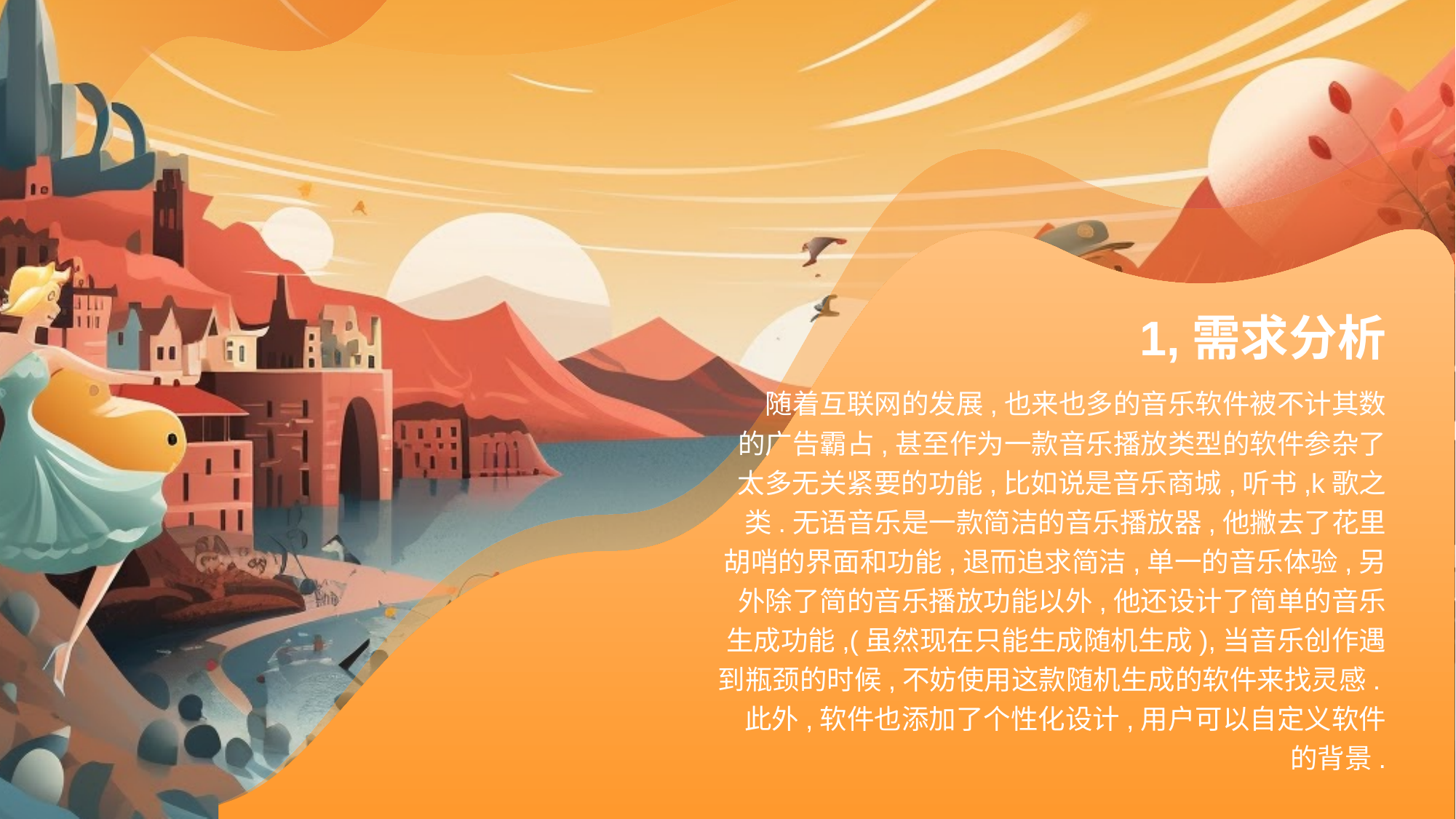

# 1,需求分析
    随着互联网的发展,也来也多的音乐软件被不计其数的广告霸占,甚至作为一款音乐播放类型的软件参杂了太多无关紧要的功能,比如说是音乐商城,听书,k歌之类.无语音乐是一款简洁的音乐播放器,他撇去了花里胡哨的界面和功能,退而追求简洁,单一的音乐体验,另外除了简的音乐播放功能以外,他还设计了简单的音乐生成功能,(虽然现在只能生成随机生成),当音乐创作遇到瓶颈的时候,不妨使用这款随机生成的软件来找灵感.此外,软件也添加了个性化设计,用户可以自定义软件的背景.